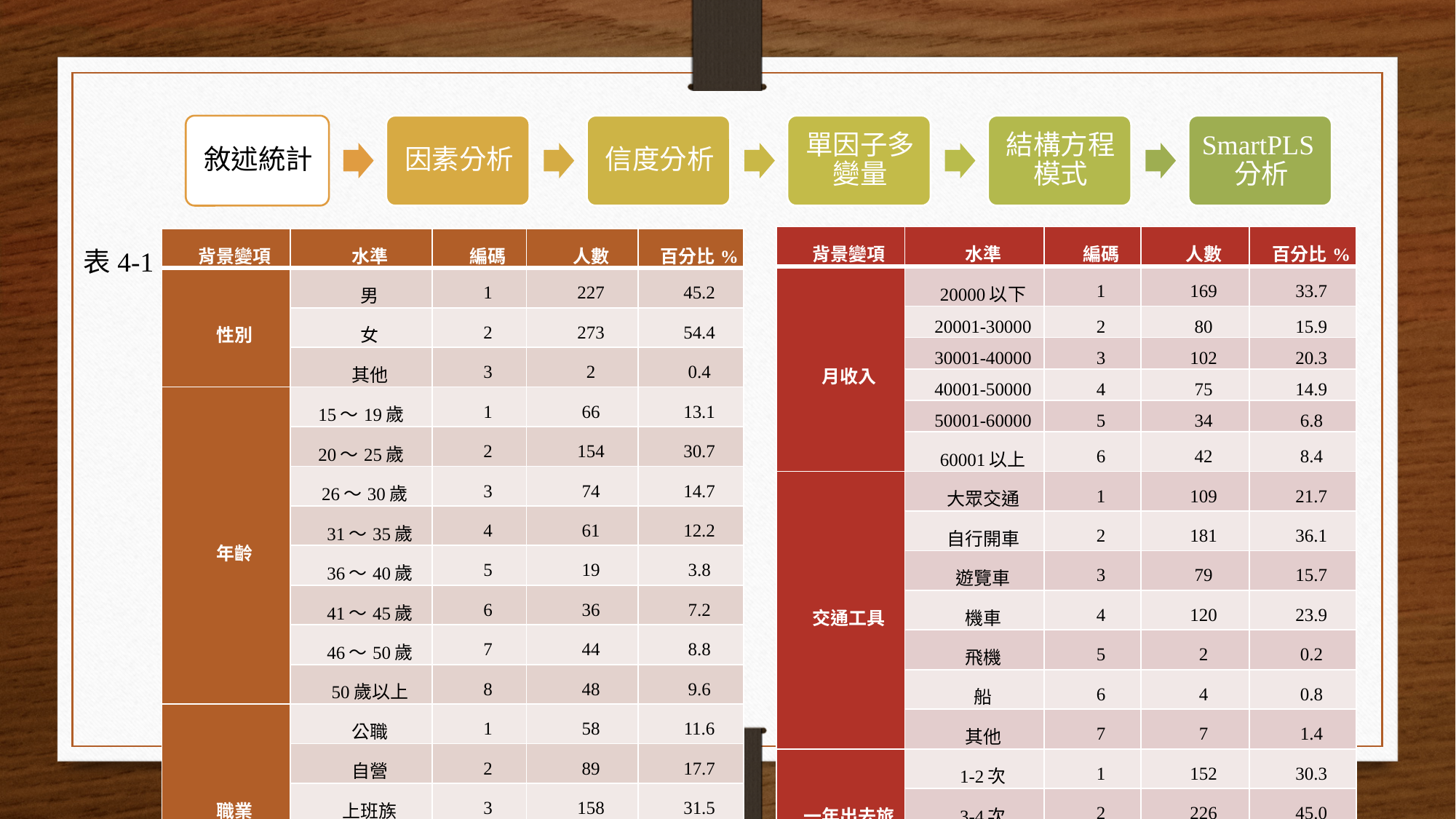

敘述統計

因素分析

信度分析

單因子多變量

結構方程模式

SmartPLS分析
| 背景變項 | 水準 | 編碼 | 人數 | 百分比% |
| --- | --- | --- | --- | --- |
| 月收入 | 20000以下 | 1 | 169 | 33.7 |
|  | 20001-30000 | 2 | 80 | 15.9 |
|  | 30001-40000 | 3 | 102 | 20.3 |
|  | 40001-50000 | 4 | 75 | 14.9 |
|  | 50001-60000 | 5 | 34 | 6.8 |
|  | 60001以上 | 6 | 42 | 8.4 |
| 交通工具 | 大眾交通 | 1 | 109 | 21.7 |
|  | 自行開車 | 2 | 181 | 36.1 |
|  | 遊覽車 | 3 | 79 | 15.7 |
|  | 機車 | 4 | 120 | 23.9 |
|  | 飛機 | 5 | 2 | 0.2 |
|  | 船 | 6 | 4 | 0.8 |
|  | 其他 | 7 | 7 | 1.4 |
| 一年出去旅遊幾次 | 1-2次 | 1 | 152 | 30.3 |
|  | 3-4次 | 2 | 226 | 45.0 |
|  | 5-6次 | 3 | 68 | 13.5 |
|  | 6次以上 | 4 | 56 | 11.2 |
| 背景變項 | 水準 | 編碼 | 人數 | 百分比% |
| --- | --- | --- | --- | --- |
| 性別 | 男 | 1 | 227 | 45.2 |
|  | 女 | 2 | 273 | 54.4 |
|  | 其他 | 3 | 2 | 0.4 |
| 年齡 | 15～19歲 | 1 | 66 | 13.1 |
|  | 20～25歲 | 2 | 154 | 30.7 |
|  | 26～30歲 | 3 | 74 | 14.7 |
|  | 31～35歲 | 4 | 61 | 12.2 |
|  | 36～40歲 | 5 | 19 | 3.8 |
|  | 41～45歲 | 6 | 36 | 7.2 |
|  | 46～50歲 | 7 | 44 | 8.8 |
|  | 50歲以上 | 8 | 48 | 9.6 |
| 職業 | 公職 | 1 | 58 | 11.6 |
|  | 自營 | 2 | 89 | 17.7 |
|  | 上班族 | 3 | 158 | 31.5 |
|  | 學生 | 4 | 172 | 34.3 |
|  | 其他 | 5 | 25 | 5.0 |
表4-1